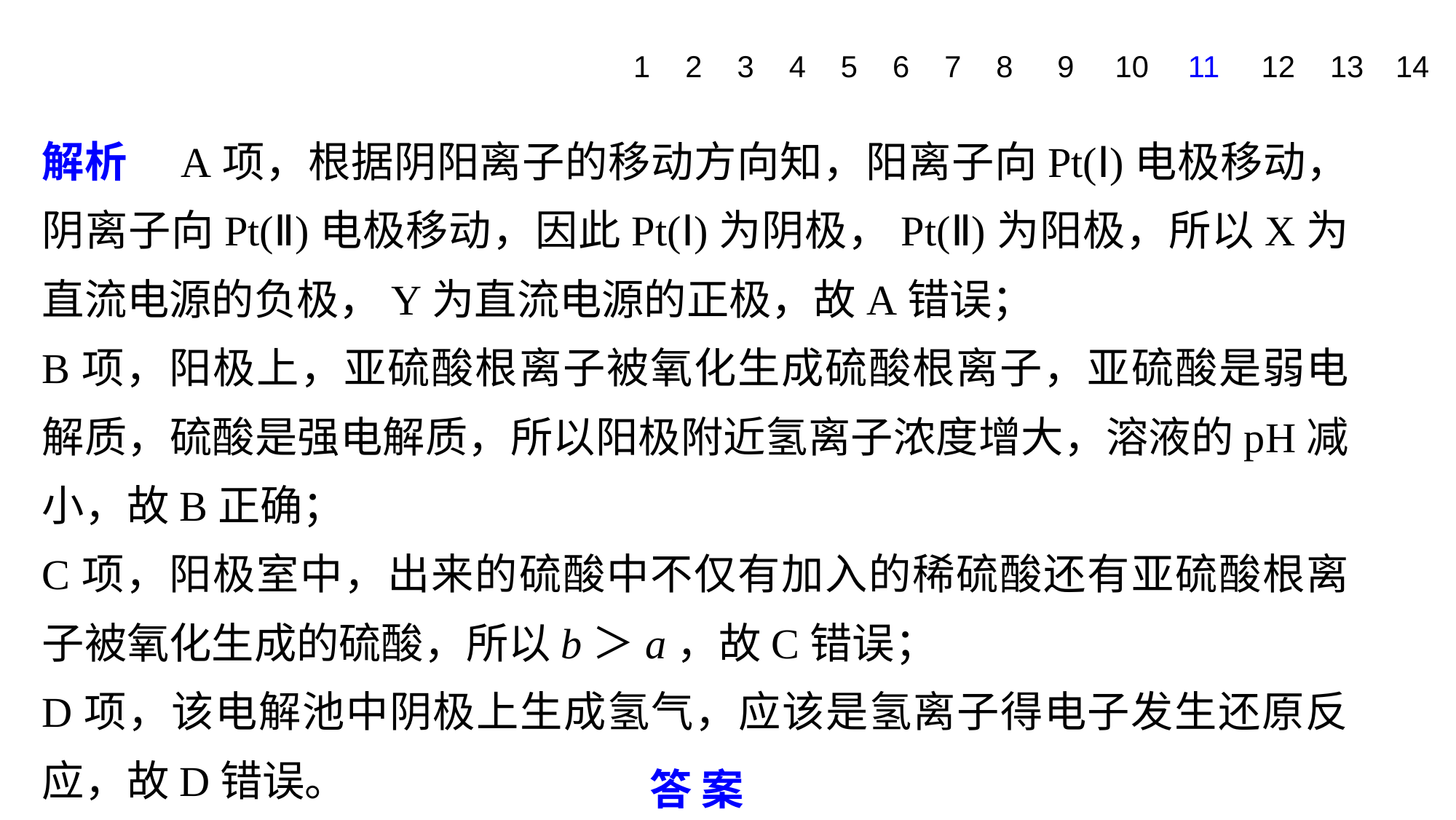

1
2
3
4
5
6
7
8
9
10
11
12
13
14
解析　A项，根据阴阳离子的移动方向知，阳离子向Pt(Ⅰ)电极移动，阴离子向Pt(Ⅱ)电极移动，因此Pt(Ⅰ)为阴极，Pt(Ⅱ)为阳极，所以X为直流电源的负极，Y为直流电源的正极，故A错误；
B项，阳极上，亚硫酸根离子被氧化生成硫酸根离子，亚硫酸是弱电解质，硫酸是强电解质，所以阳极附近氢离子浓度增大，溶液的pH减小，故B正确；
C项，阳极室中，出来的硫酸中不仅有加入的稀硫酸还有亚硫酸根离子被氧化生成的硫酸，所以b＞a，故C错误；
D项，该电解池中阴极上生成氢气，应该是氢离子得电子发生还原反应，故D错误。
答案　B